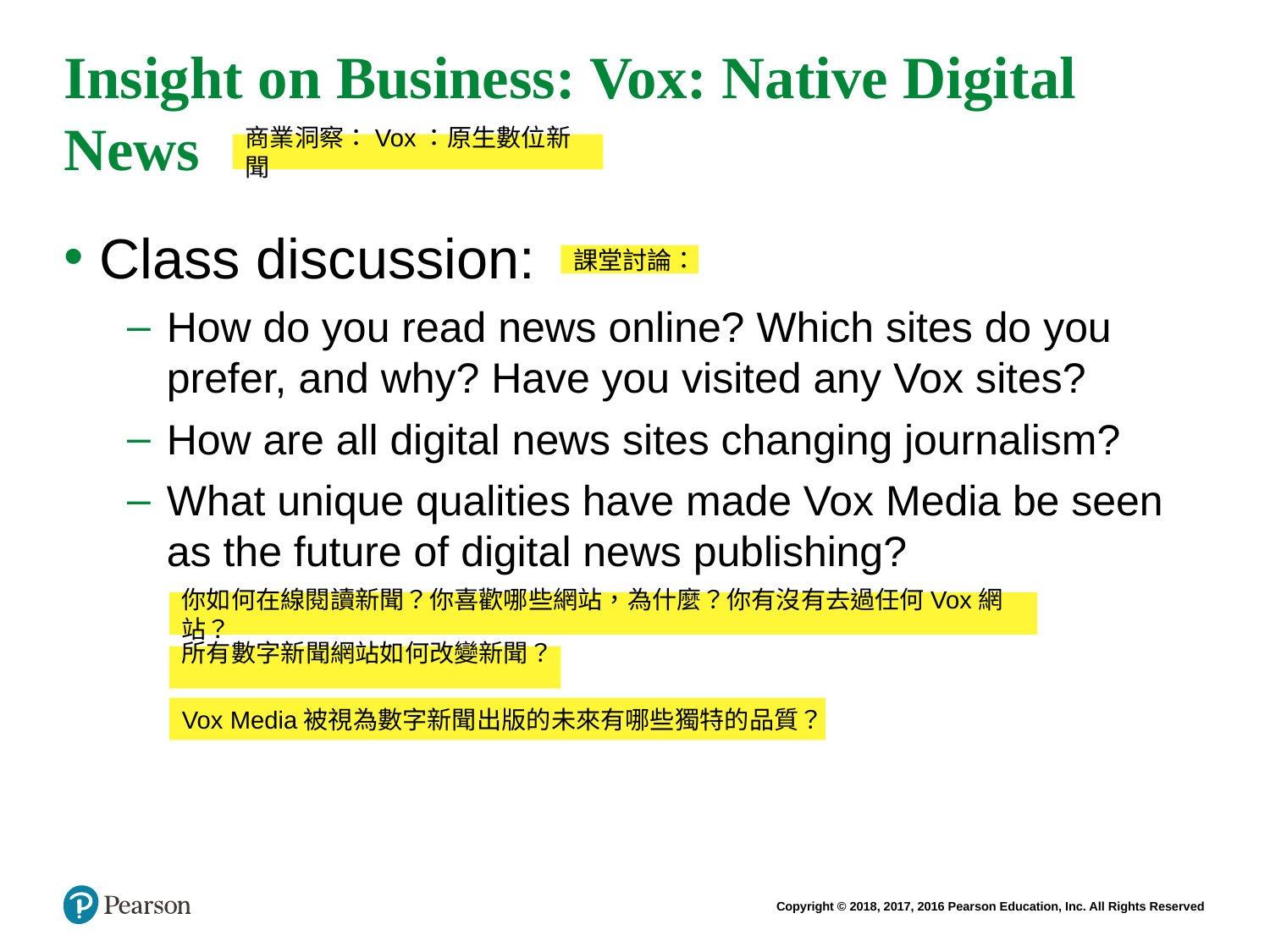

# Insight on Business: Vox: Native Digital News
商業洞察：Vox：原生數位新聞
Class discussion:
How do you read news online? Which sites do you prefer, and why? Have you visited any Vox sites?
How are all digital news sites changing journalism?
What unique qualities have made Vox Media be seen as the future of digital news publishing?
課堂討論：
你如何在線閱讀新聞？你喜歡哪些網站，為什麼？你有沒有去過任何Vox網站？
所有數字新聞網站如何改變新聞？
Vox Media被視為數字新聞出版的未來有哪些獨特的品質？